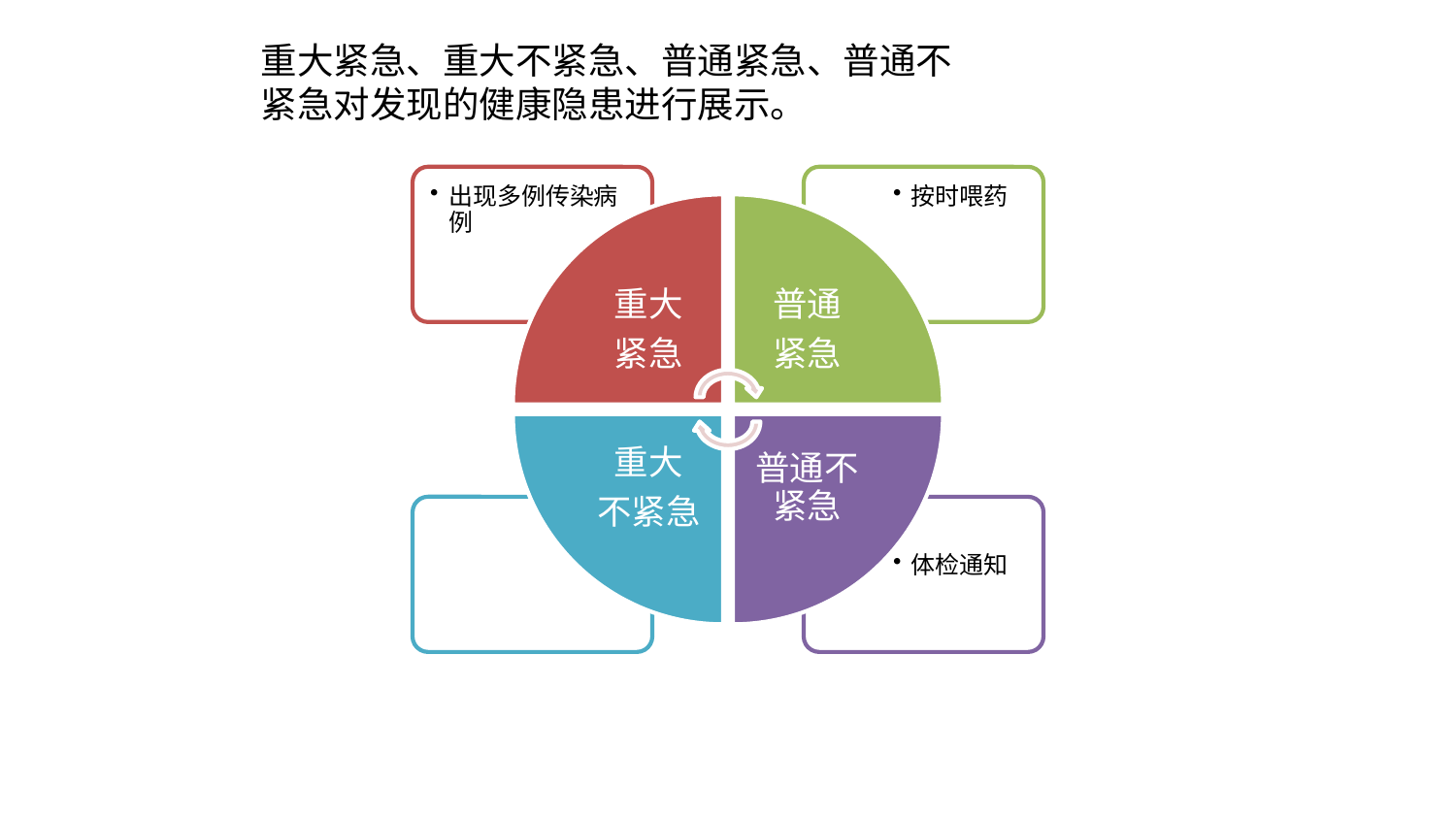

重大紧急、重大不紧急、普通紧急、普通不紧急对发现的健康隐患进行展示。
体检通知

按时喂药
出现多例传染病例

重大
紧急
普通
紧急
普通不紧急
重大
不紧急